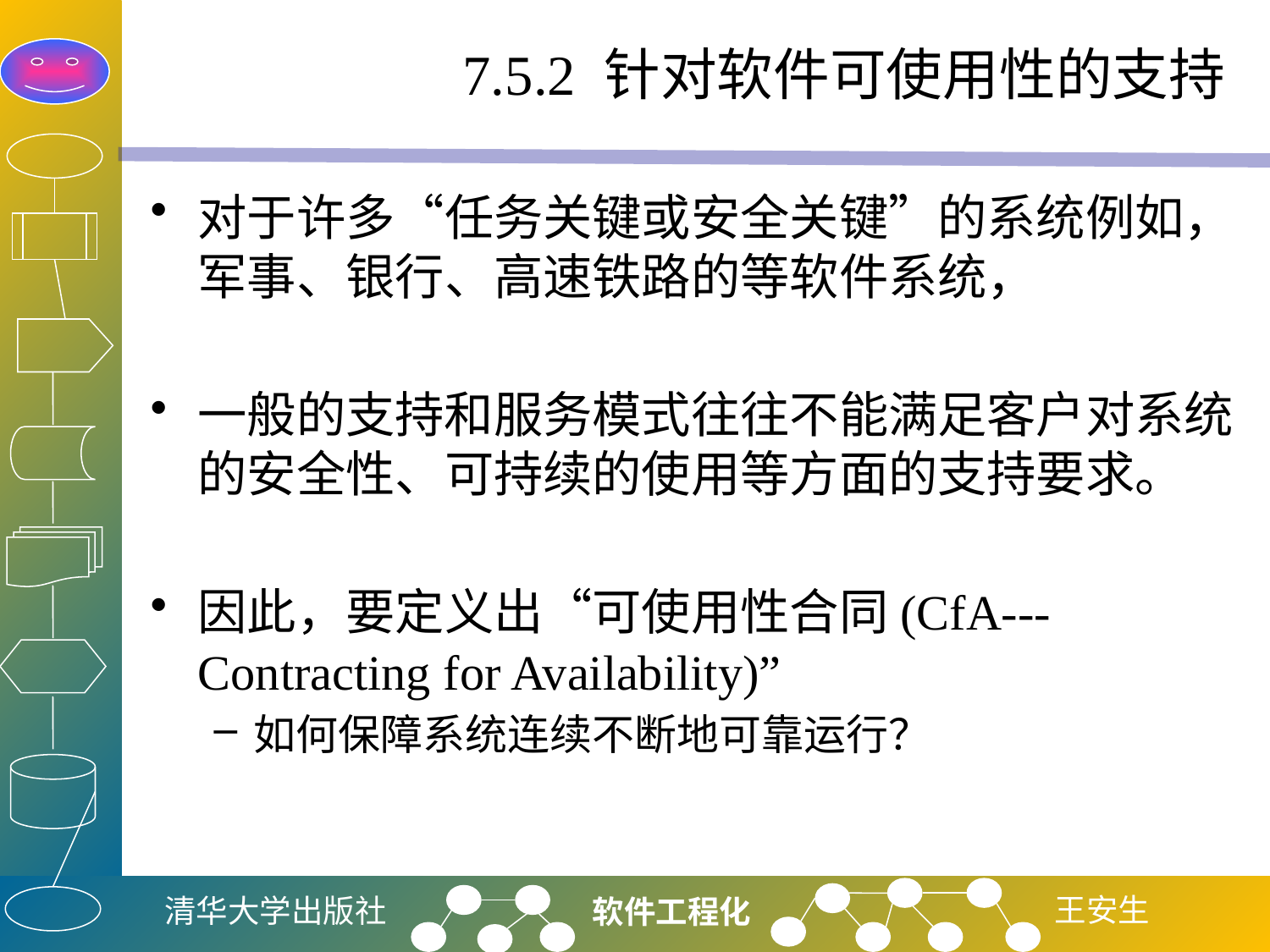

# 7.5.2 针对软件可使用性的支持
对于许多“任务关键或安全关键”的系统例如，军事、银行、高速铁路的等软件系统，

一般的支持和服务模式往往不能满足客户对系统的安全性、可持续的使用等方面的支持要求。

因此，要定义出“可使用性合同(CfA---Contracting for Availability)”
如何保障系统连续不断地可靠运行？